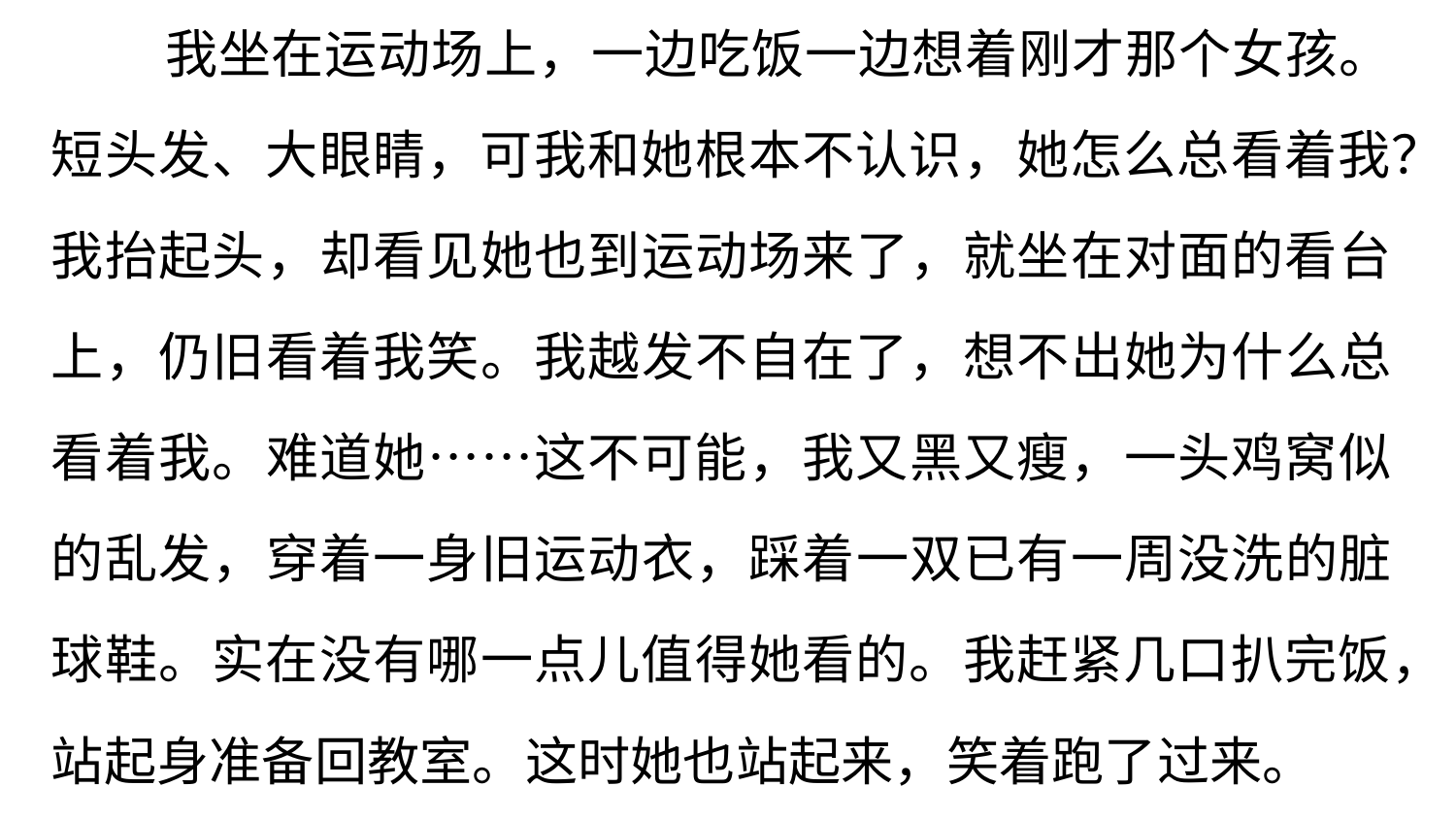

我坐在运动场上，一边吃饭一边想着刚才那个女孩。短头发、大眼睛，可我和她根本不认识，她怎么总看着我？我抬起头，却看见她也到运动场来了，就坐在对面的看台上，仍旧看着我笑。我越发不自在了，想不出她为什么总看着我。难道她……这不可能，我又黑又瘦，一头鸡窝似的乱发，穿着一身旧运动衣，踩着一双已有一周没洗的脏球鞋。实在没有哪一点儿值得她看的。我赶紧几口扒完饭，站起身准备回教室。这时她也站起来，笑着跑了过来。